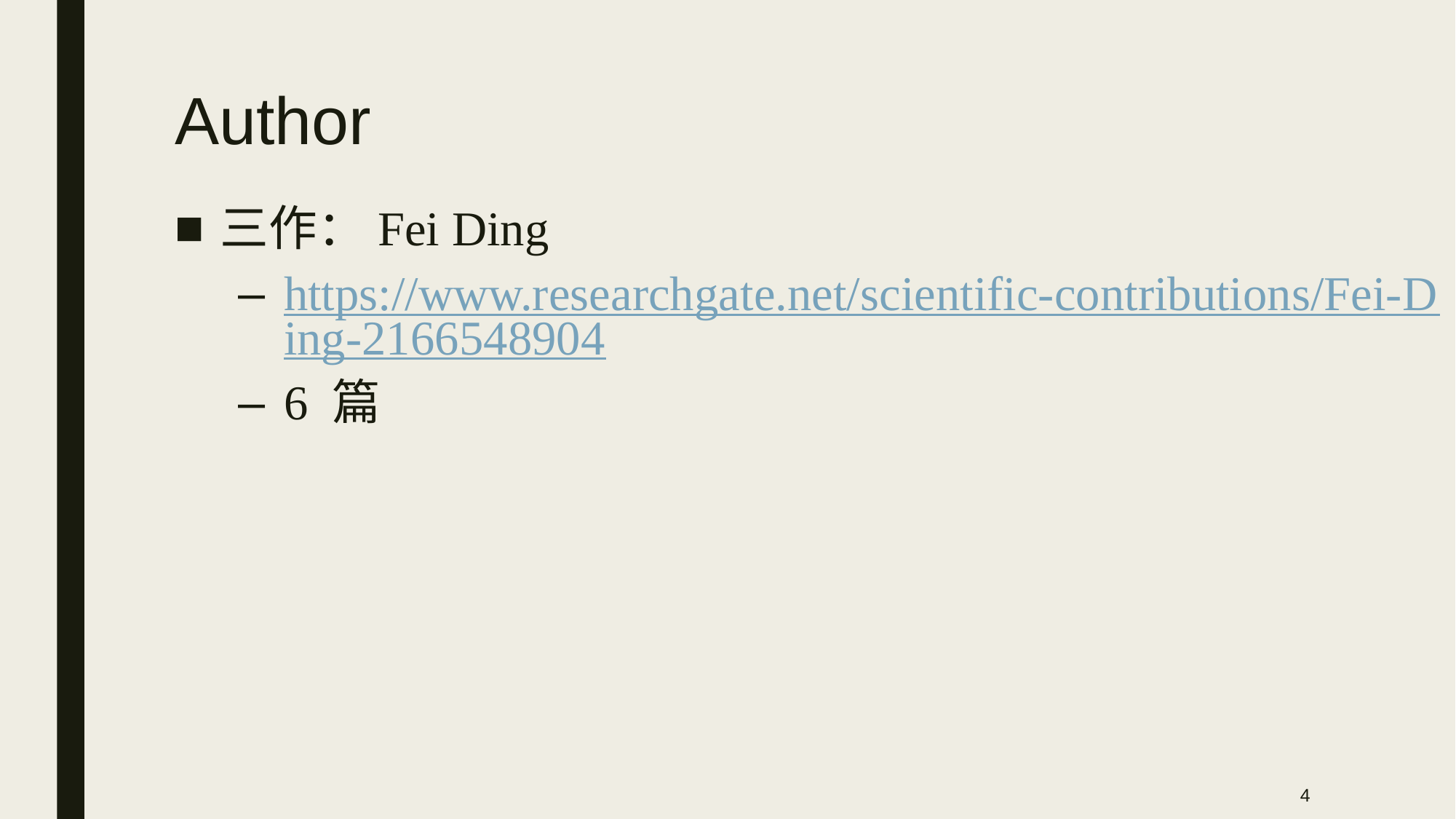

# Author
三作：Fei Ding
https://www.researchgate.net/scientific-contributions/Fei-Ding-2166548904
6 篇
4